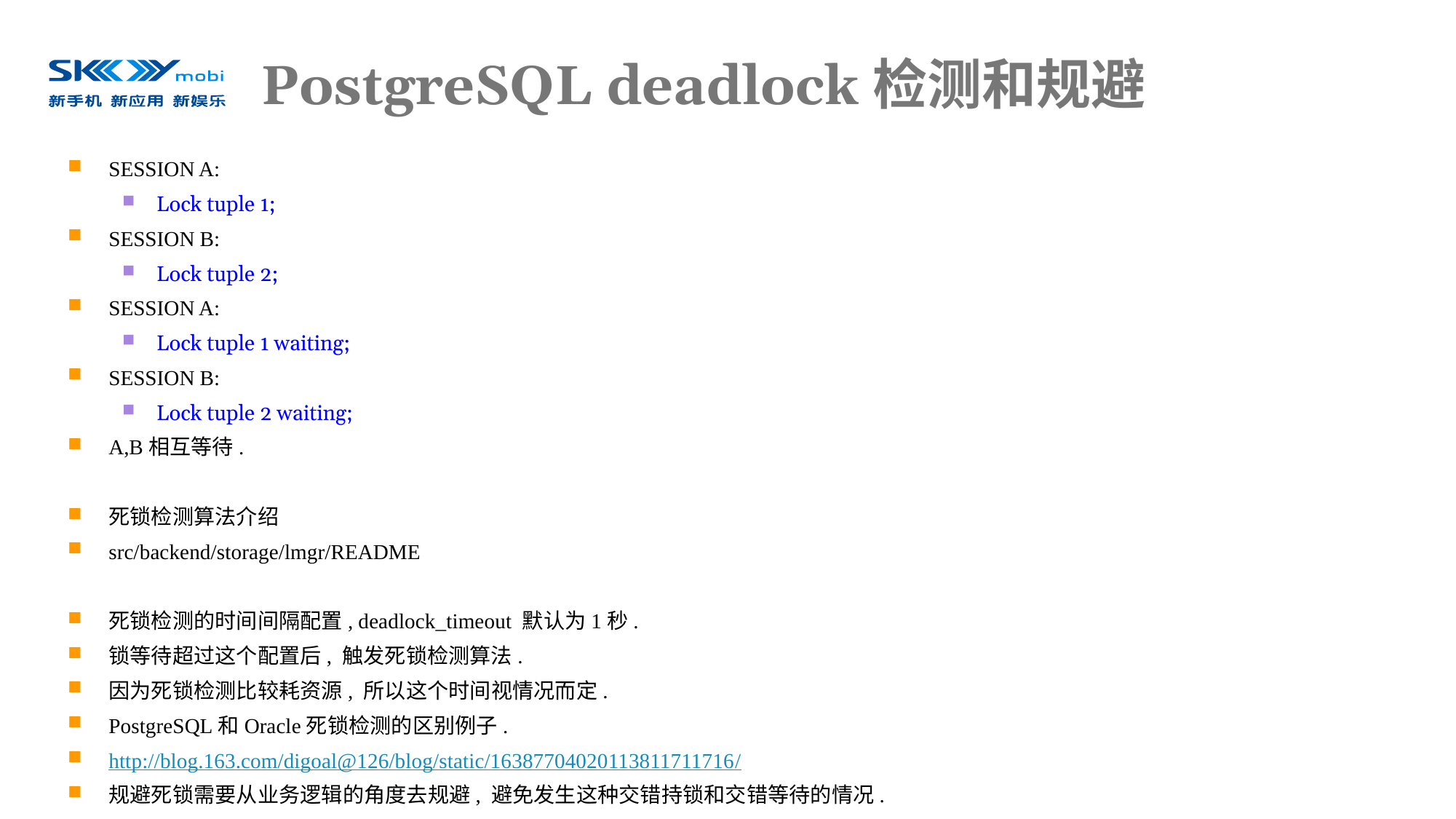

# PostgreSQL deadlock检测和规避
SESSION A:
Lock tuple 1;
SESSION B:
Lock tuple 2;
SESSION A:
Lock tuple 1 waiting;
SESSION B:
Lock tuple 2 waiting;
A,B相互等待.

死锁检测算法介绍
src/backend/storage/lmgr/README

死锁检测的时间间隔配置, deadlock_timeout 默认为1秒.
锁等待超过这个配置后, 触发死锁检测算法.
因为死锁检测比较耗资源, 所以这个时间视情况而定.
PostgreSQL和Oracle死锁检测的区别例子.
http://blog.163.com/digoal@126/blog/static/16387704020113811711716/
规避死锁需要从业务逻辑的角度去规避, 避免发生这种交错持锁和交错等待的情况.